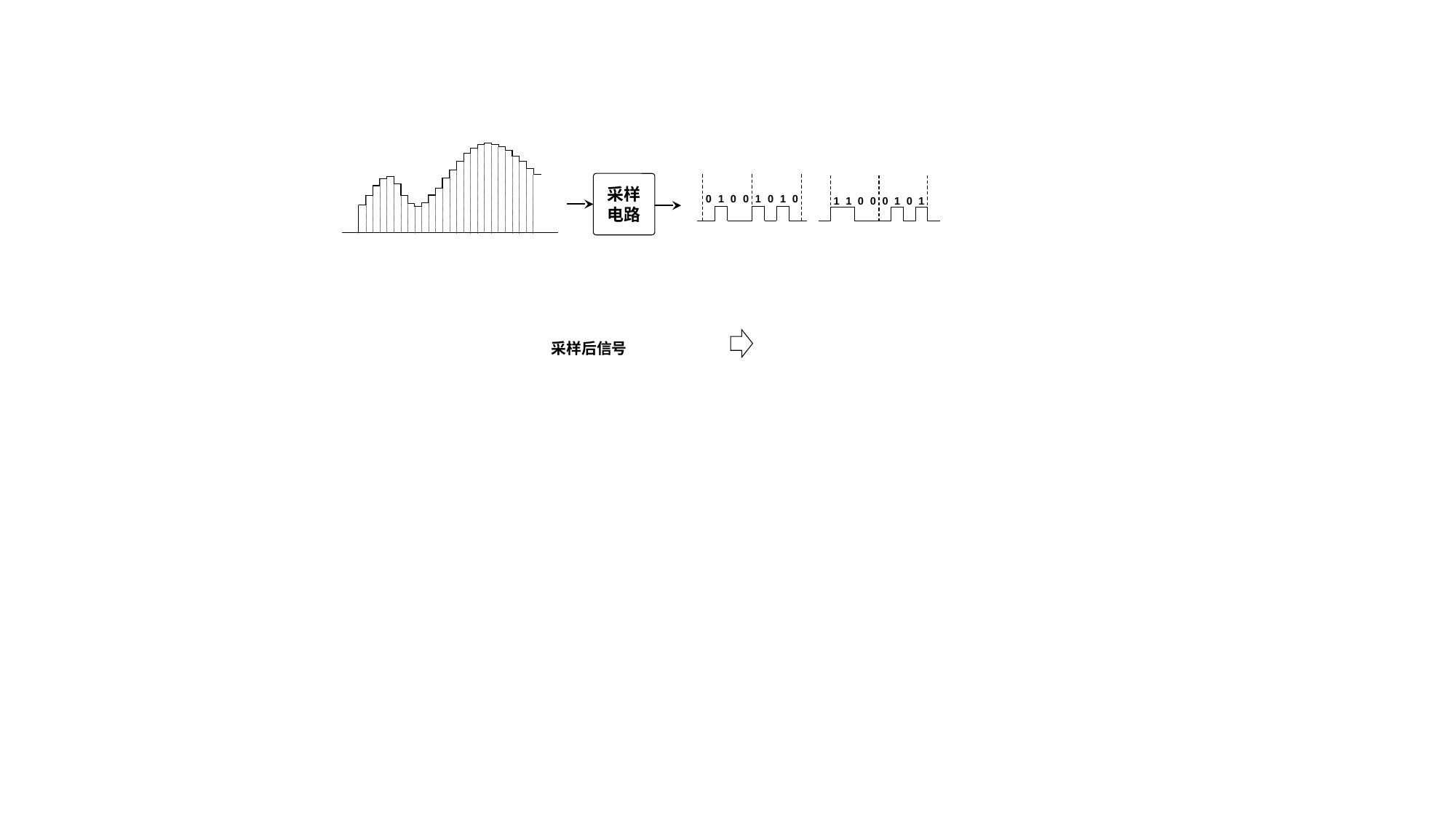

采样
电路
0
0
1
0
0
1
1
0
0
0
0
1
1
1
0
1

采样后信号